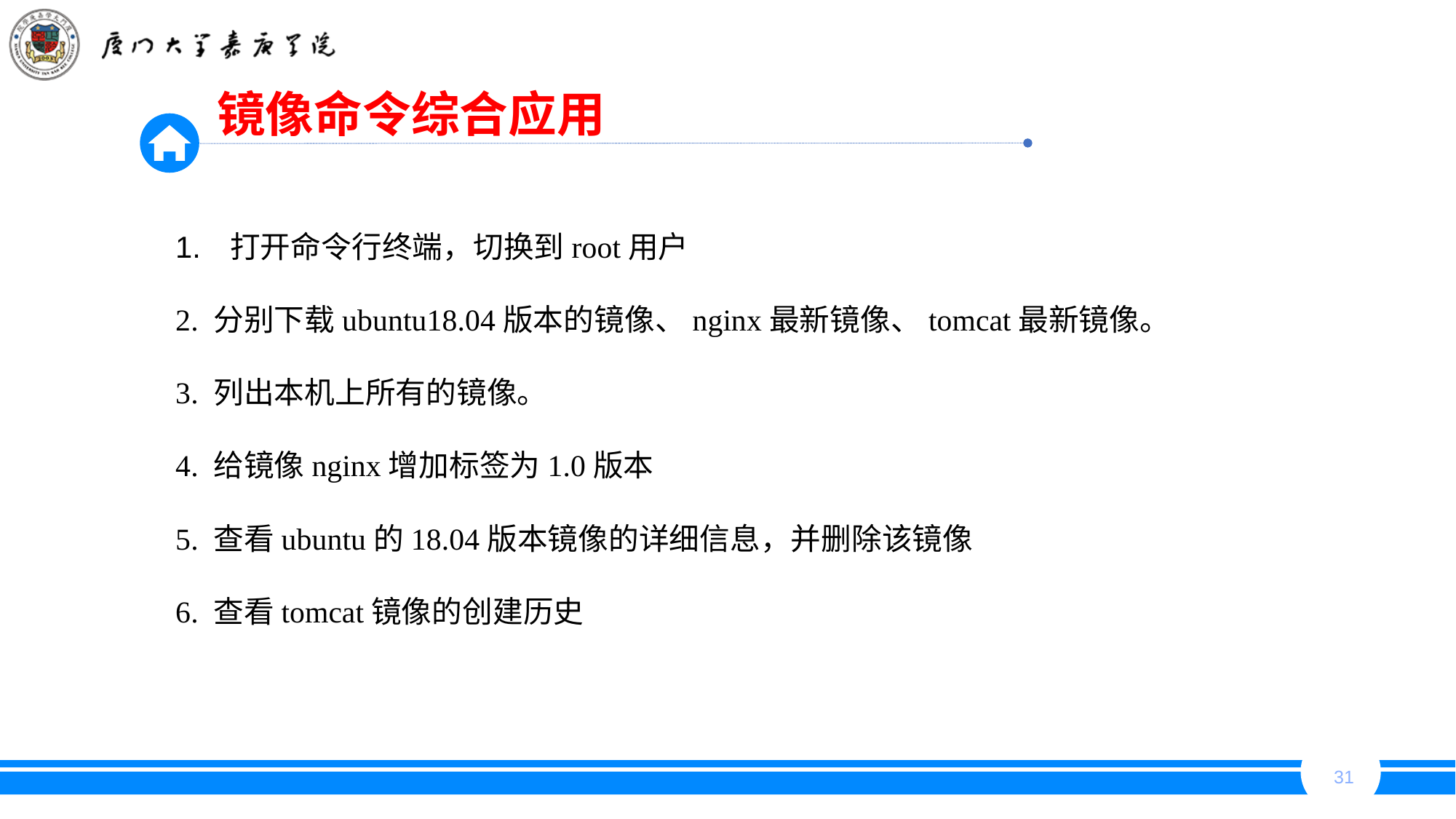

镜像命令综合应用
打开命令行终端，切换到root用户

2. 分别下载ubuntu18.04版本的镜像、nginx最新镜像、tomcat最新镜像。

3. 列出本机上所有的镜像。

4. 给镜像nginx增加标签为1.0版本

5. 查看ubuntu的18.04版本镜像的详细信息，并删除该镜像

6. 查看tomcat镜像的创建历史
31